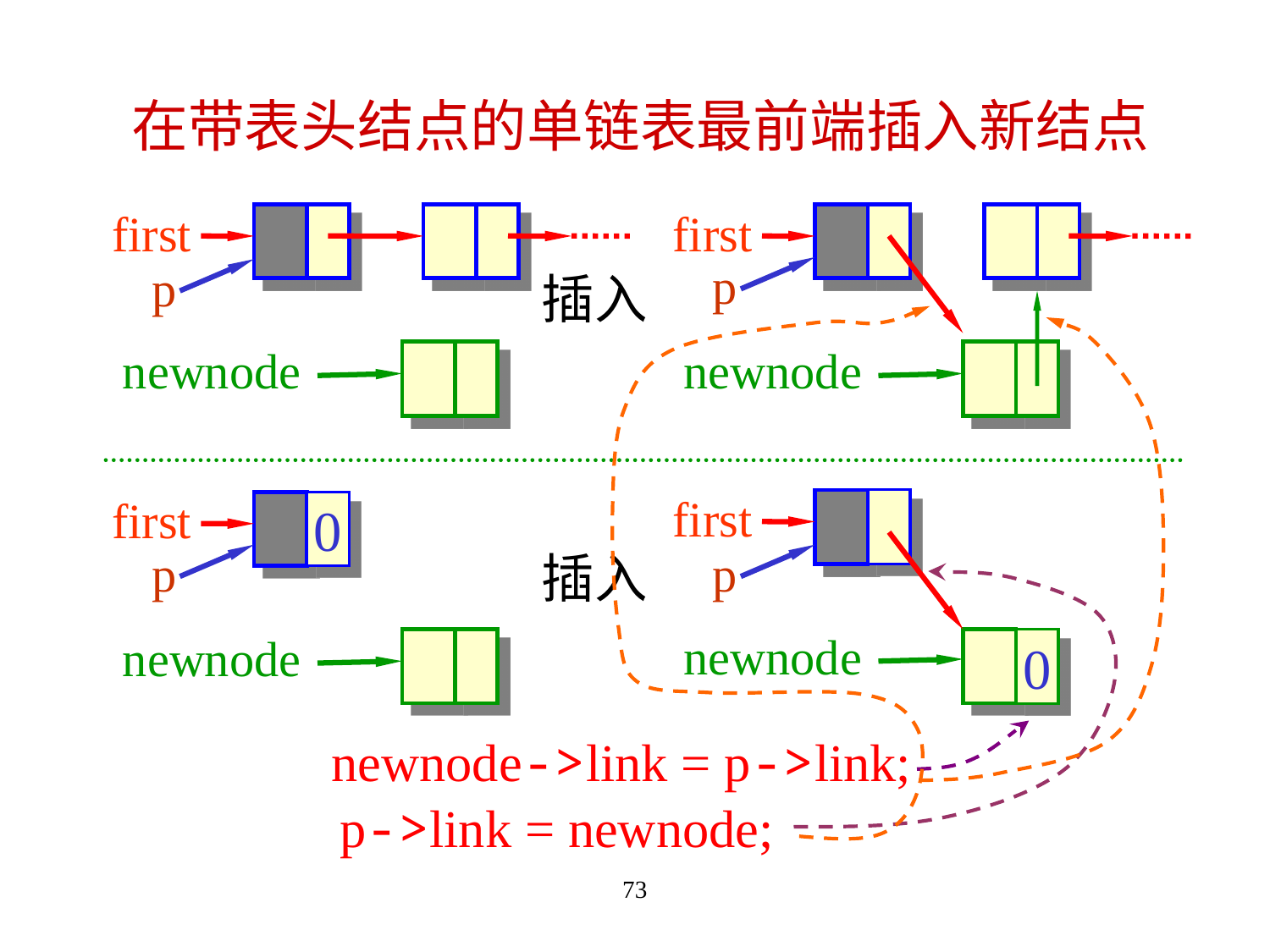

在带表头结点的单链表最前端插入新结点
first
first

p
p

插入

newnode
newnode

first
first

0

p
p
插入

newnode
newnode

0

  newnode->link = p->link;
   p->link = newnode;

73